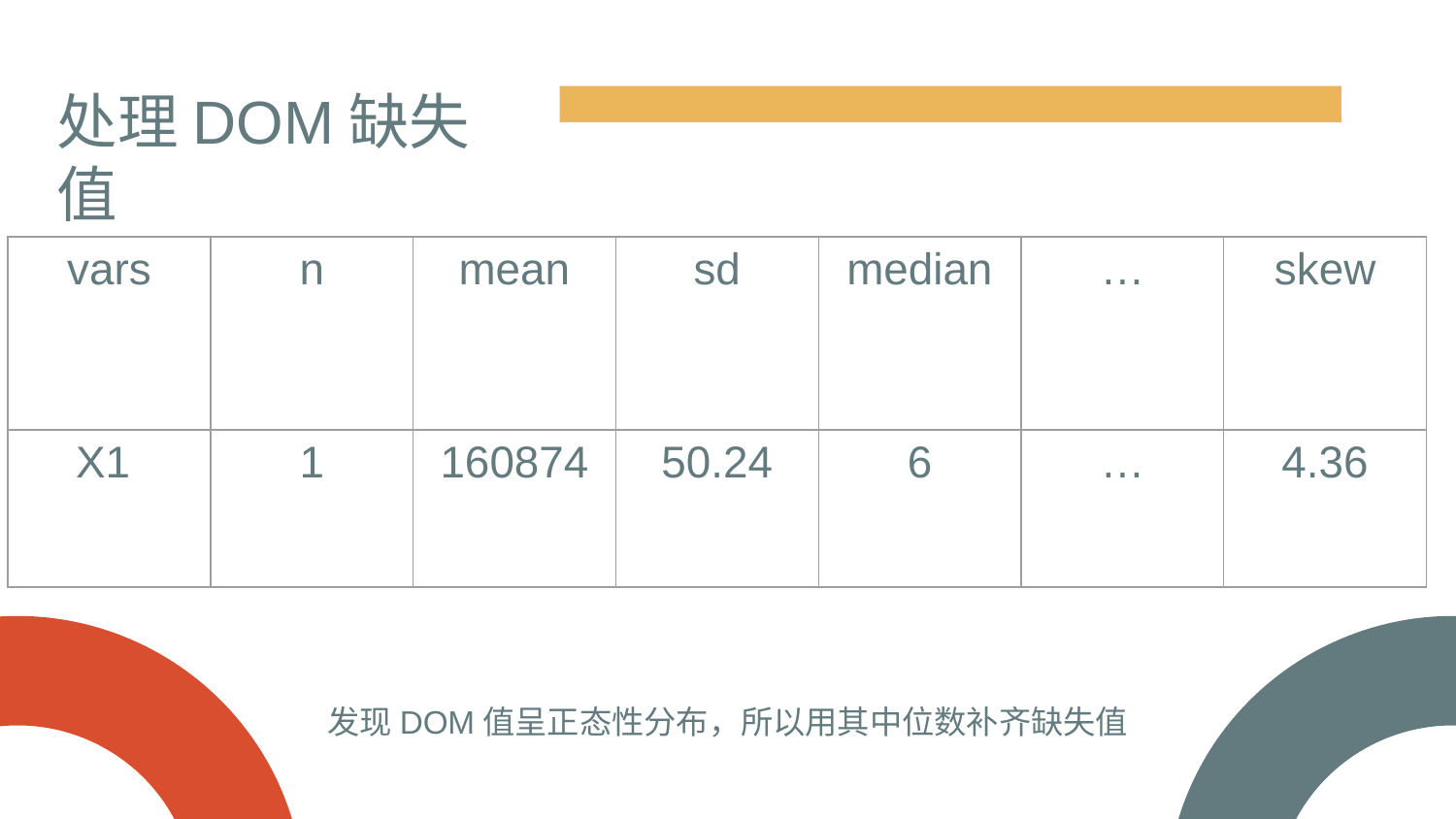

# 处理DOM缺失值
| vars | n | mean | sd | median | … | skew |
| --- | --- | --- | --- | --- | --- | --- |
| X1 | 1 | 160874 | 50.24 | 6 | … | 4.36 |
发现DOM值呈正态性分布，所以用其中位数补齐缺失值